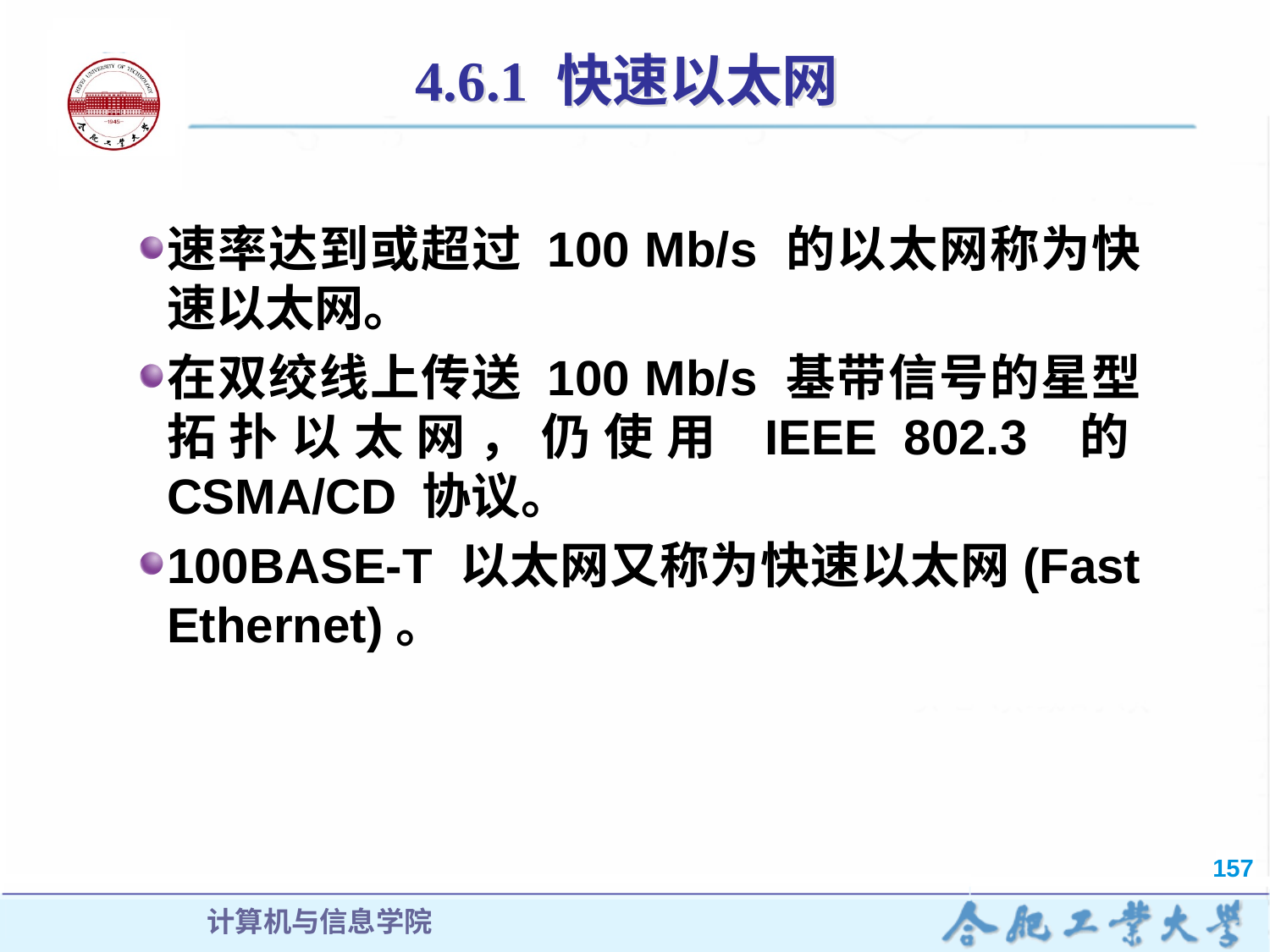

# 4.6.1 快速以太网
速率达到或超过 100 Mb/s 的以太网称为快速以太网。
在双绞线上传送 100 Mb/s 基带信号的星型拓扑以太网，仍使用 IEEE 802.3 的CSMA/CD 协议。
100BASE-T 以太网又称为快速以太网(Fast Ethernet)。